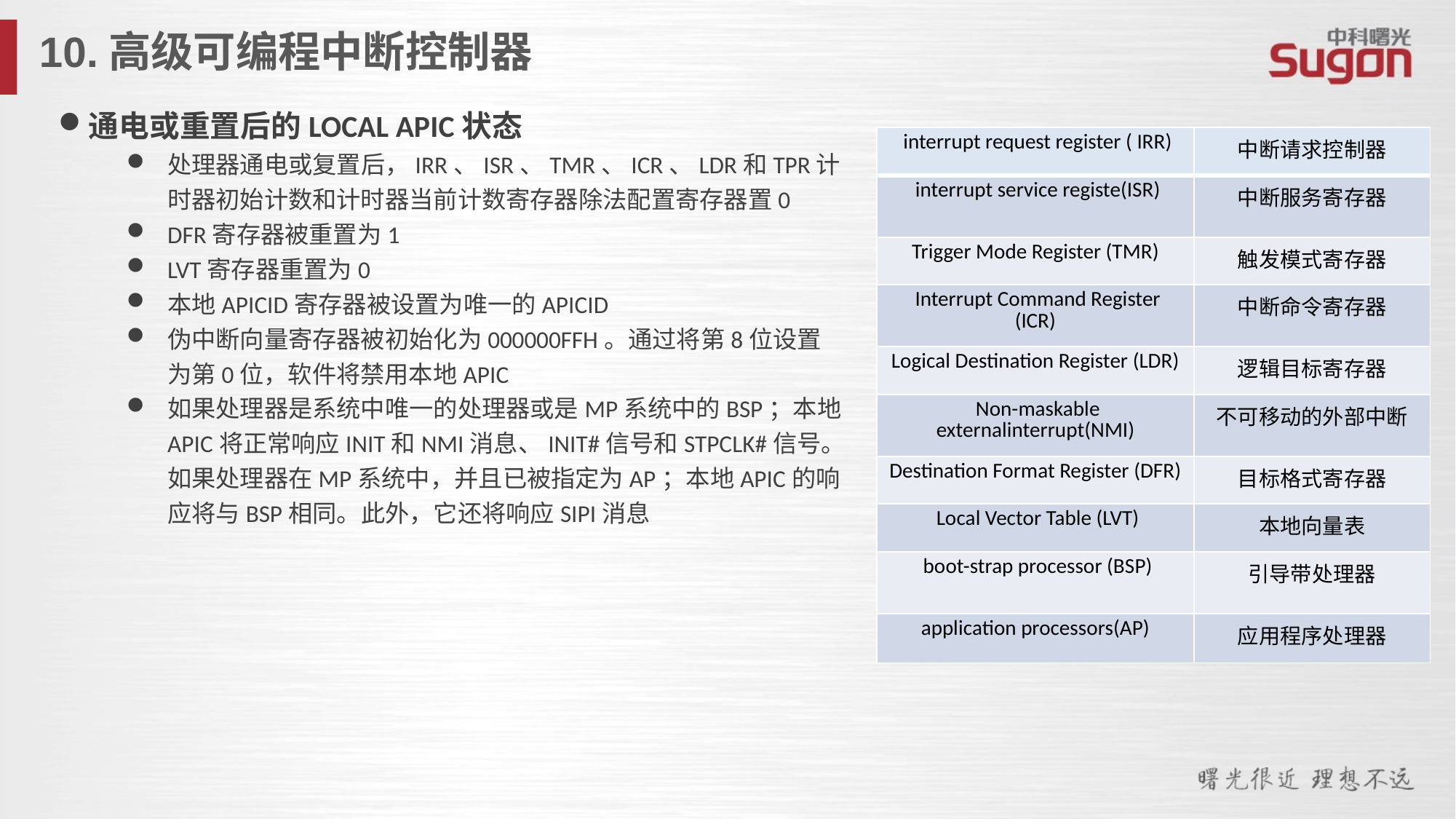

10.高级可编程中断控制器
通电或重置后的LOCAL APIC状态
处理器通电或复置后，IRR、ISR、TMR、ICR、LDR和TPR计时器初始计数和计时器当前计数寄存器除法配置寄存器置0
DFR寄存器被重置为1
LVT寄存器重置为0
本地APICID寄存器被设置为唯一的APICID
伪中断向量寄存器被初始化为000000FFH。通过将第8位设置为第0位，软件将禁用本地APIC
如果处理器是系统中唯一的处理器或是MP系统中的BSP；本地APIC将正常响应INIT和NMI消息、INIT#信号和STPCLK#信号。如果处理器在MP系统中，并且已被指定为AP；本地APIC的响应将与BSP相同。此外，它还将响应SIPI消息

| interrupt request register ( IRR) | 中断请求控制器 |
| --- | --- |
| interrupt service registe(ISR) | 中断服务寄存器 |
| Trigger Mode Register (TMR) | 触发模式寄存器 |
| Interrupt Command Register (ICR) | 中断命令寄存器 |
| Logical Destination Register (LDR) | 逻辑目标寄存器 |
| Non-maskable externalinterrupt(NMI) | 不可移动的外部中断 |
| Destination Format Register (DFR) | 目标格式寄存器 |
| Local Vector Table (LVT) | 本地向量表 |
| boot-strap processor (BSP) | 引导带处理器 |
| application processors(AP) | 应用程序处理器 |